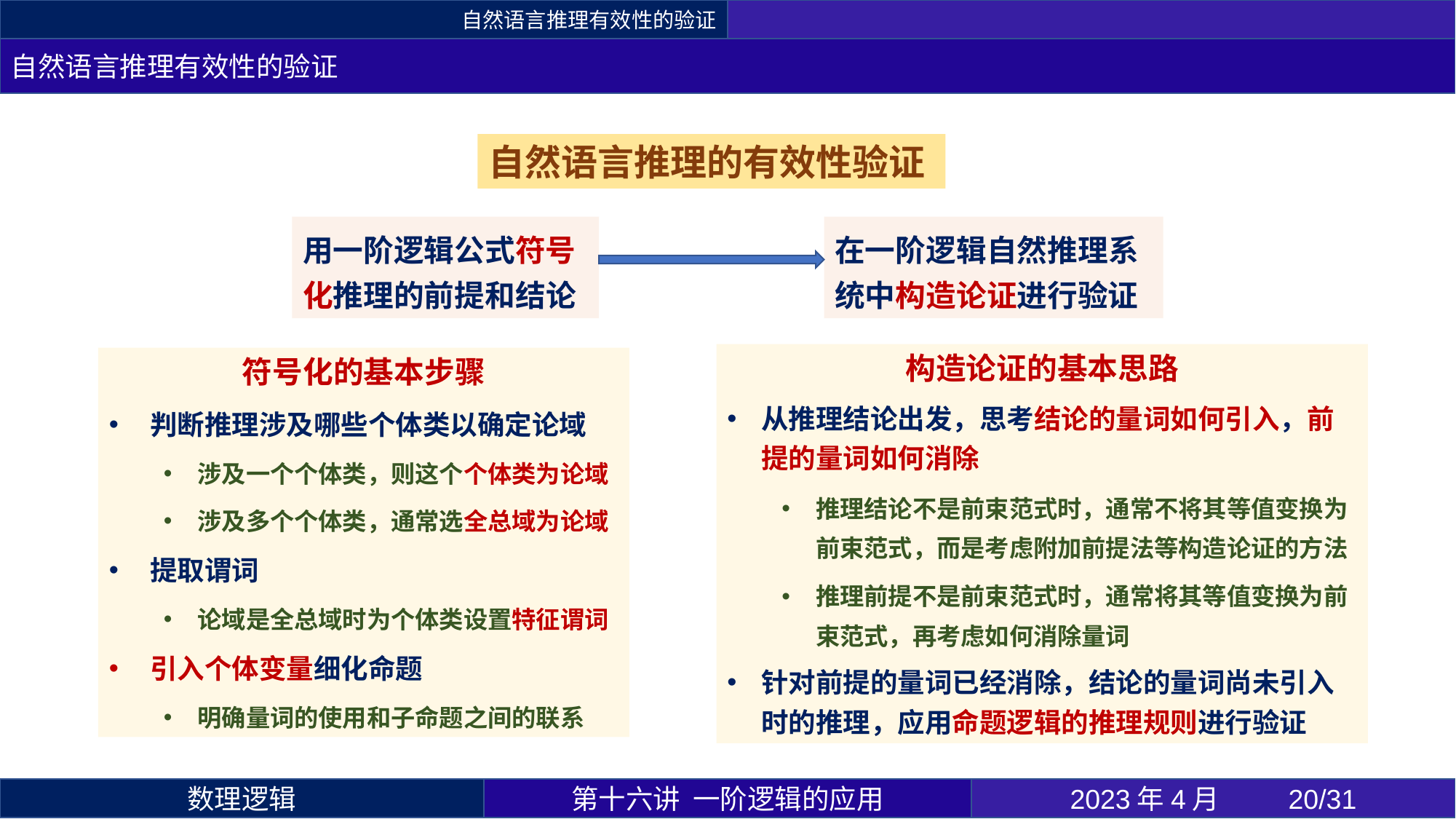

自然语言推理有效性的验证
自然语言推理有效性的验证
自然语言推理的有效性验证
用一阶逻辑公式符号化推理的前提和结论
在一阶逻辑自然推理系统中构造论证进行验证

构造论证的基本思路
从推理结论出发，思考结论的量词如何引入，前提的量词如何消除
推理结论不是前束范式时，通常不将其等值变换为前束范式，而是考虑附加前提法等构造论证的方法
推理前提不是前束范式时，通常将其等值变换为前束范式，再考虑如何消除量词
针对前提的量词已经消除，结论的量词尚未引入时的推理，应用命题逻辑的推理规则进行验证
符号化的基本步骤
判断推理涉及哪些个体类以确定论域
涉及一个个体类，则这个个体类为论域
涉及多个个体类，通常选全总域为论域
提取谓词
论域是全总域时为个体类设置特征谓词
引入个体变量细化命题
明确量词的使用和子命题之间的联系
第十六讲  一阶逻辑的应用
2023年4月 	20/31
数理逻辑